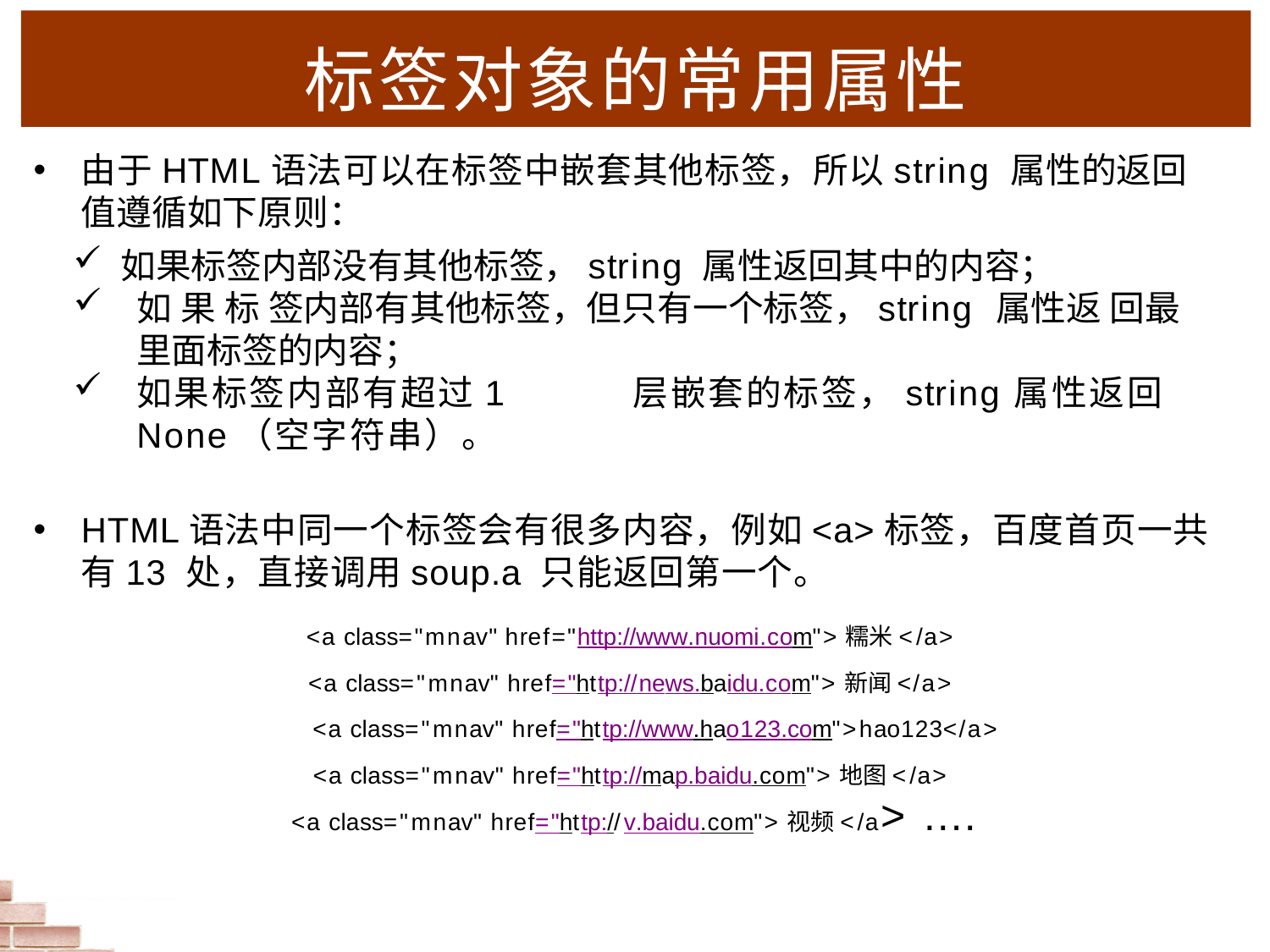

标签对象的常用属性
由于HTML语法可以在标签中嵌套其他标签，所以string 属性的返回值遵循如下原则：
如果标签内部没有其他标签，string 属性返回其中的内容；
如果标签内部有其他标签，但只有一个标签，string 属性返 回最里面标签的内容；
如果标签内部有超过1	层嵌套的标签，string	属性返回 None（空字符串）。
HTML语法中同一个标签会有很多内容，例如<a>标签，百度首页一共有13 处，直接调用soup.a 只能返回第一个。

<a class="mnav" href="http://www.nuomi.com">糯米</a>

<a class="mnav" href="http://news.baidu.com">新闻</a>

      <a class="mnav" href="http://www.hao123.com">hao123</a>

<a class="mnav" href="http://map.baidu.com">地图</a>
 <a class="mnav" href="http://v.baidu.com">视频</a> ….